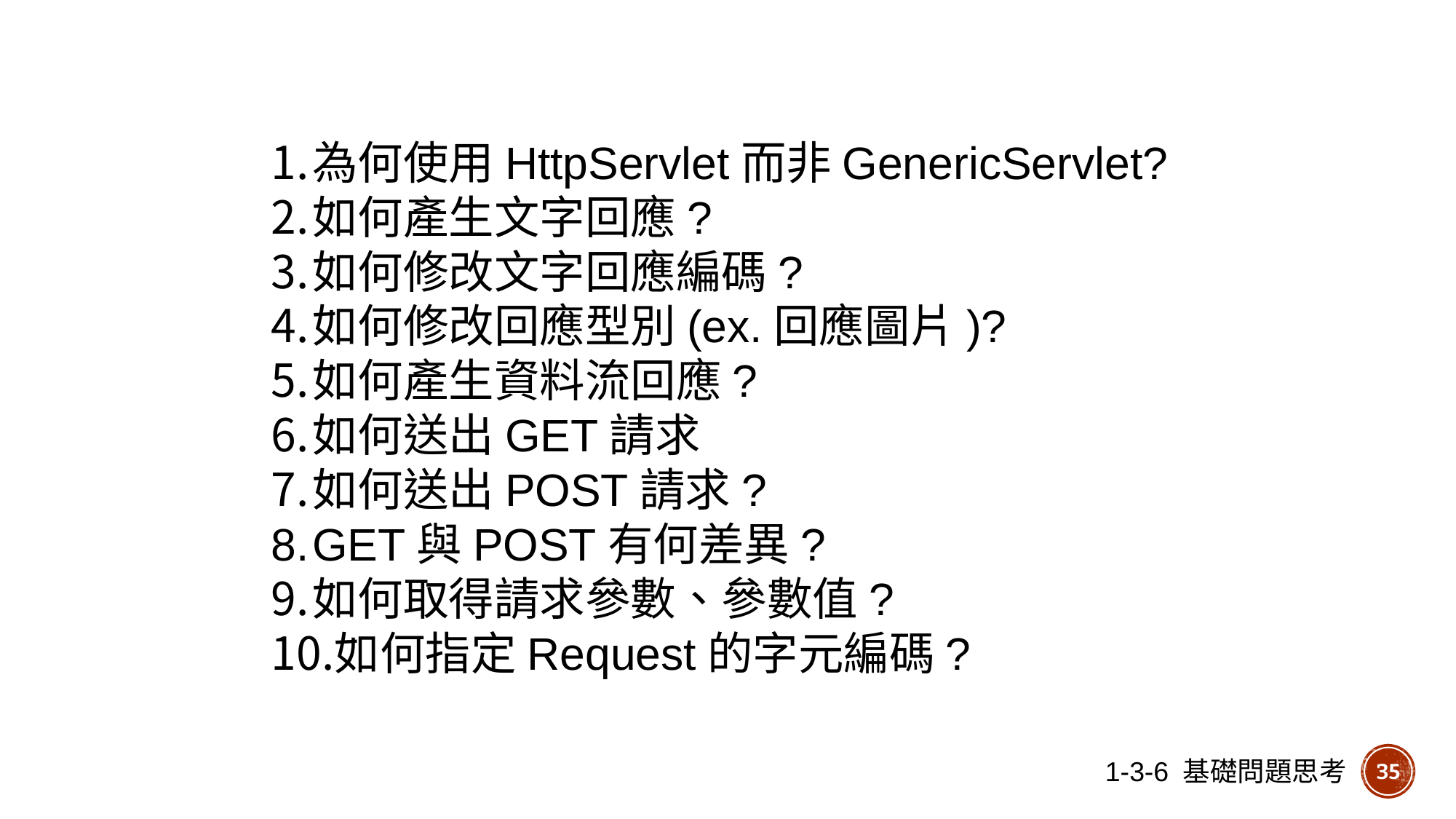

為何使用HttpServlet而非GenericServlet?
如何產生文字回應?
如何修改文字回應編碼?
如何修改回應型別(ex.回應圖片)?
如何產生資料流回應?
如何送出GET請求
如何送出POST請求?
GET與POST有何差異?
如何取得請求參數、參數值?
如何指定Request的字元編碼?
1-3-6 基礎問題思考
35